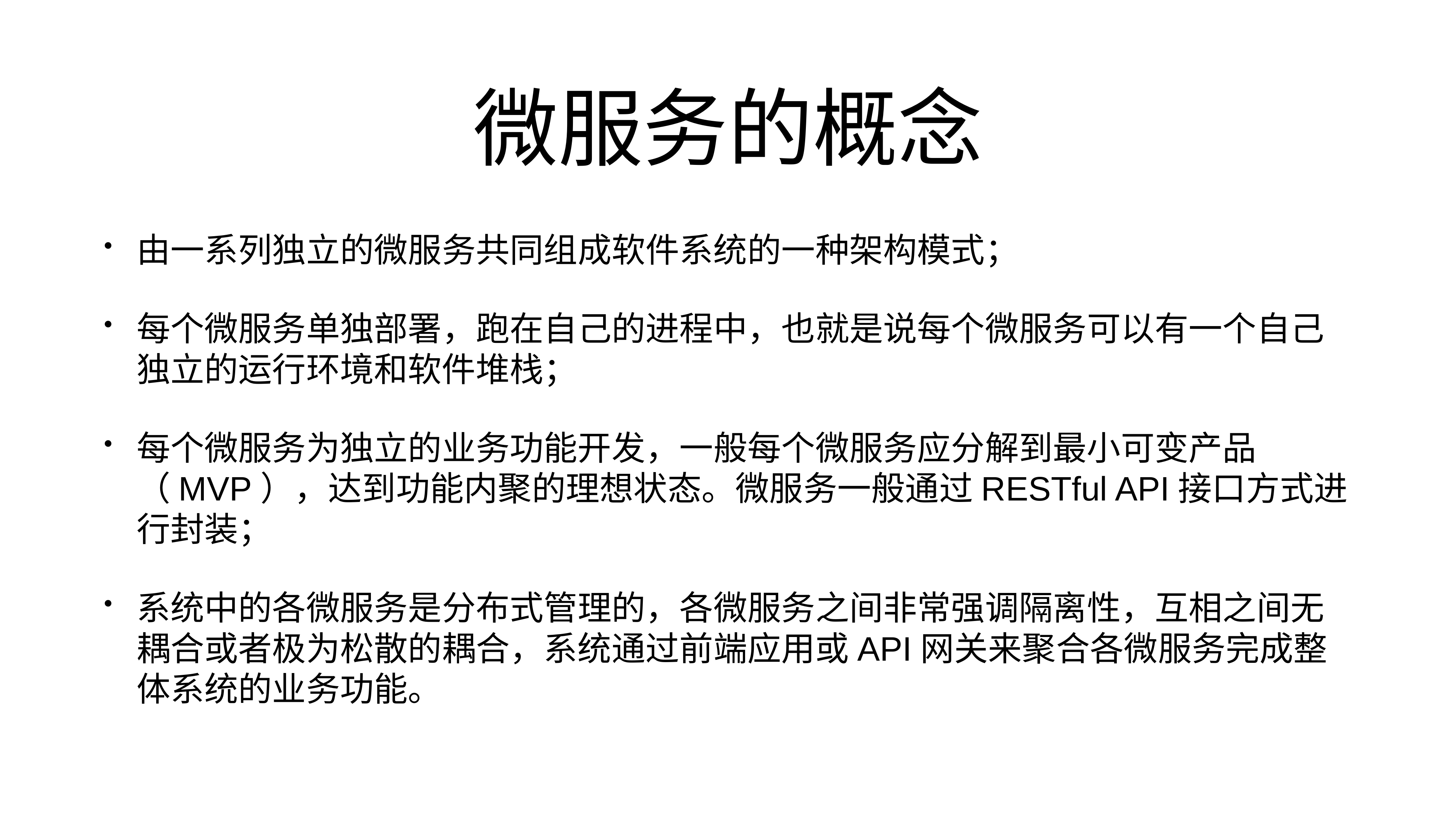

# 微服务的概念
由一系列独立的微服务共同组成软件系统的一种架构模式；
每个微服务单独部署，跑在自己的进程中，也就是说每个微服务可以有一个自己独立的运行环境和软件堆栈；
每个微服务为独立的业务功能开发，一般每个微服务应分解到最小可变产品（MVP），达到功能内聚的理想状态。微服务一般通过RESTful API接口方式进行封装；
系统中的各微服务是分布式管理的，各微服务之间非常强调隔离性，互相之间无耦合或者极为松散的耦合，系统通过前端应用或API网关来聚合各微服务完成整体系统的业务功能。